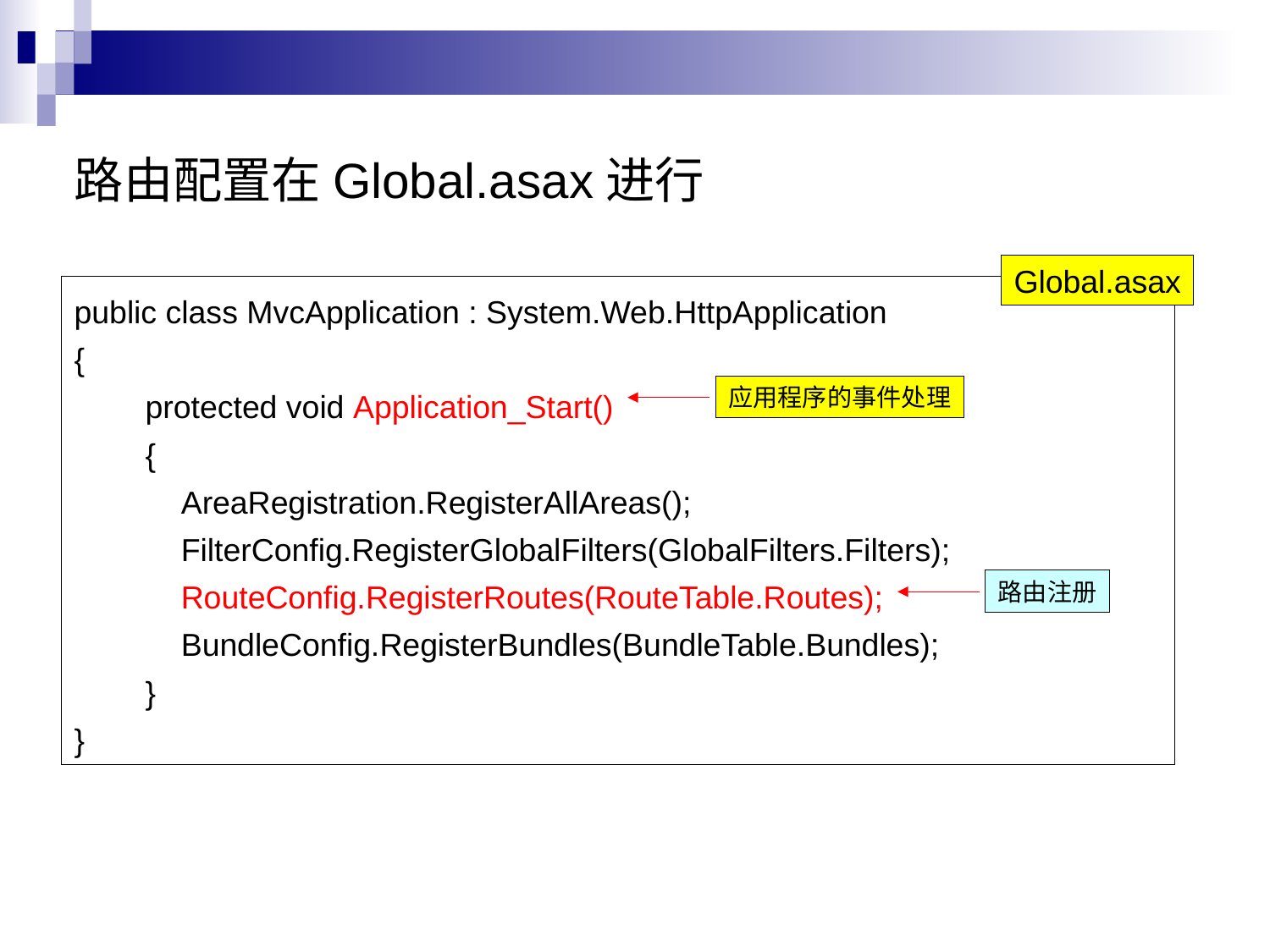

路由配置在Global.asax进行
Global.asax
public class MvcApplication : System.Web.HttpApplication
{
        protected void Application_Start()
        {
            AreaRegistration.RegisterAllAreas();
            FilterConfig.RegisterGlobalFilters(GlobalFilters.Filters);
            RouteConfig.RegisterRoutes(RouteTable.Routes);
            BundleConfig.RegisterBundles(BundleTable.Bundles);
        }
}
应用程序的事件处理
路由注册